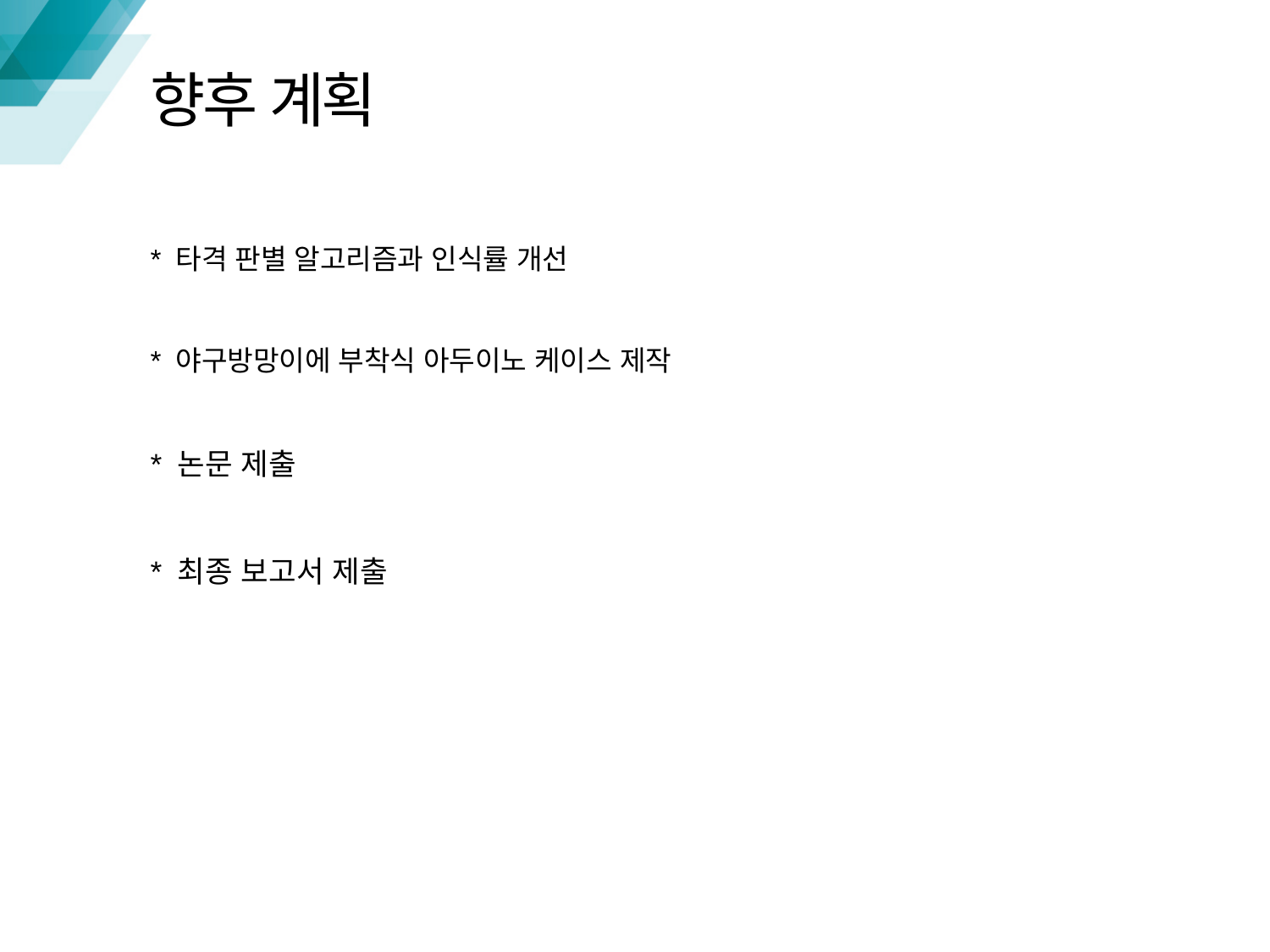

# 향후 계획
* 타격 판별 알고리즘과 인식률 개선

* 야구방망이에 부착식 아두이노 케이스 제작

* 논문 제출

* 최종 보고서 제출